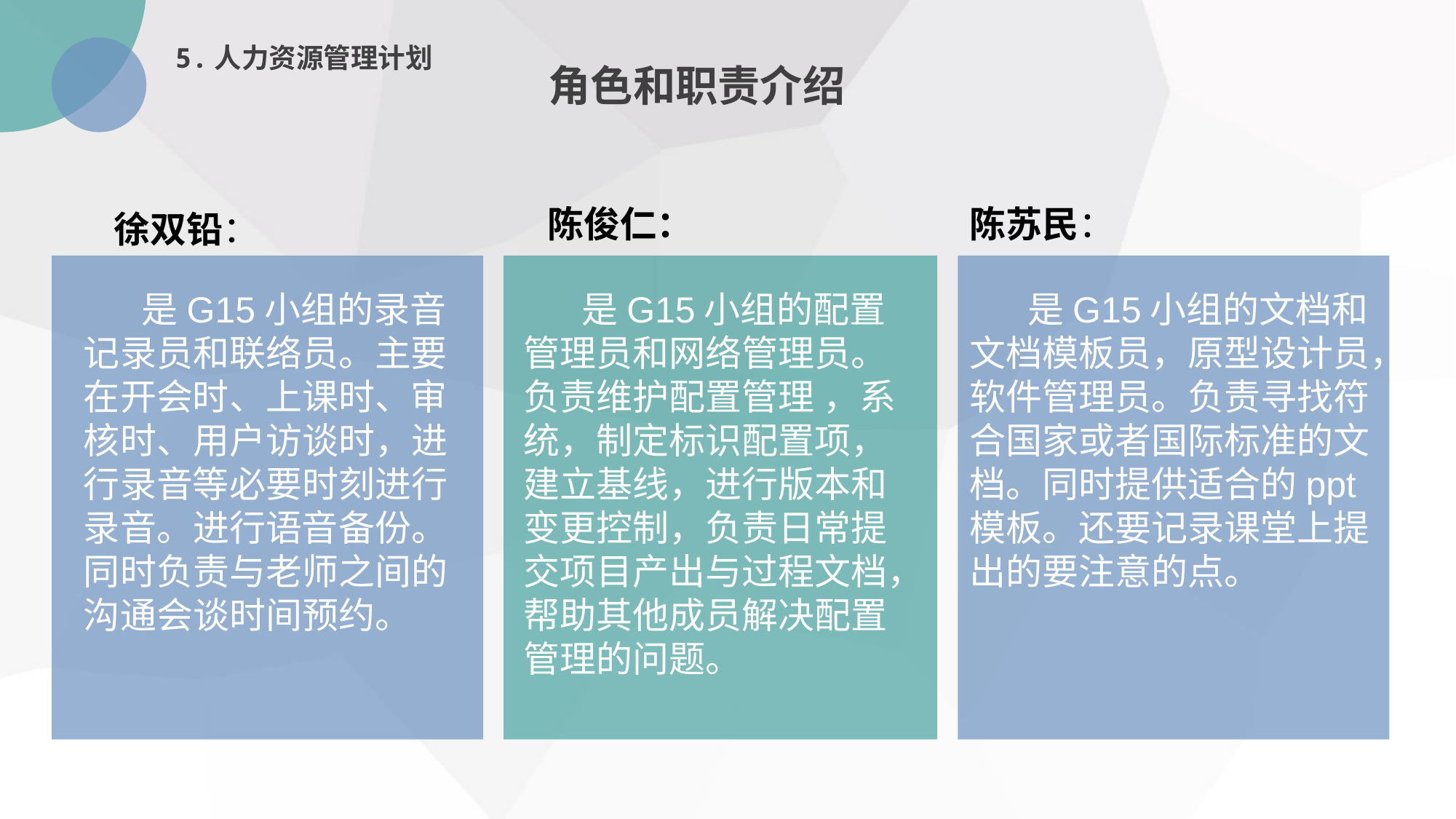

5.人力资源管理计划

角色和职责介绍
陈苏民：
陈俊仁：
徐双铅：

      是G15小组的录音记录员和联络员。主要在开会时、上课时、审核时、用户访谈时，进行录音等必要时刻进行录音。进行语音备份。同时负责与老师之间的沟通会谈时间预约。
      是G15小组的配置管理员和网络管理员。负责维护配置管理 ，系统，制定标识配置项，建立基线，进行版本和变更控制，负责日常提交项目产出与过程文档，帮助其他成员解决配置管理的问题。
      是G15小组的文档和文档模板员，原型设计员，软件管理员。负责寻找符合国家或者国际标准的文档。同时提供适合的ppt模板。还要记录课堂上提出的要注意的点。